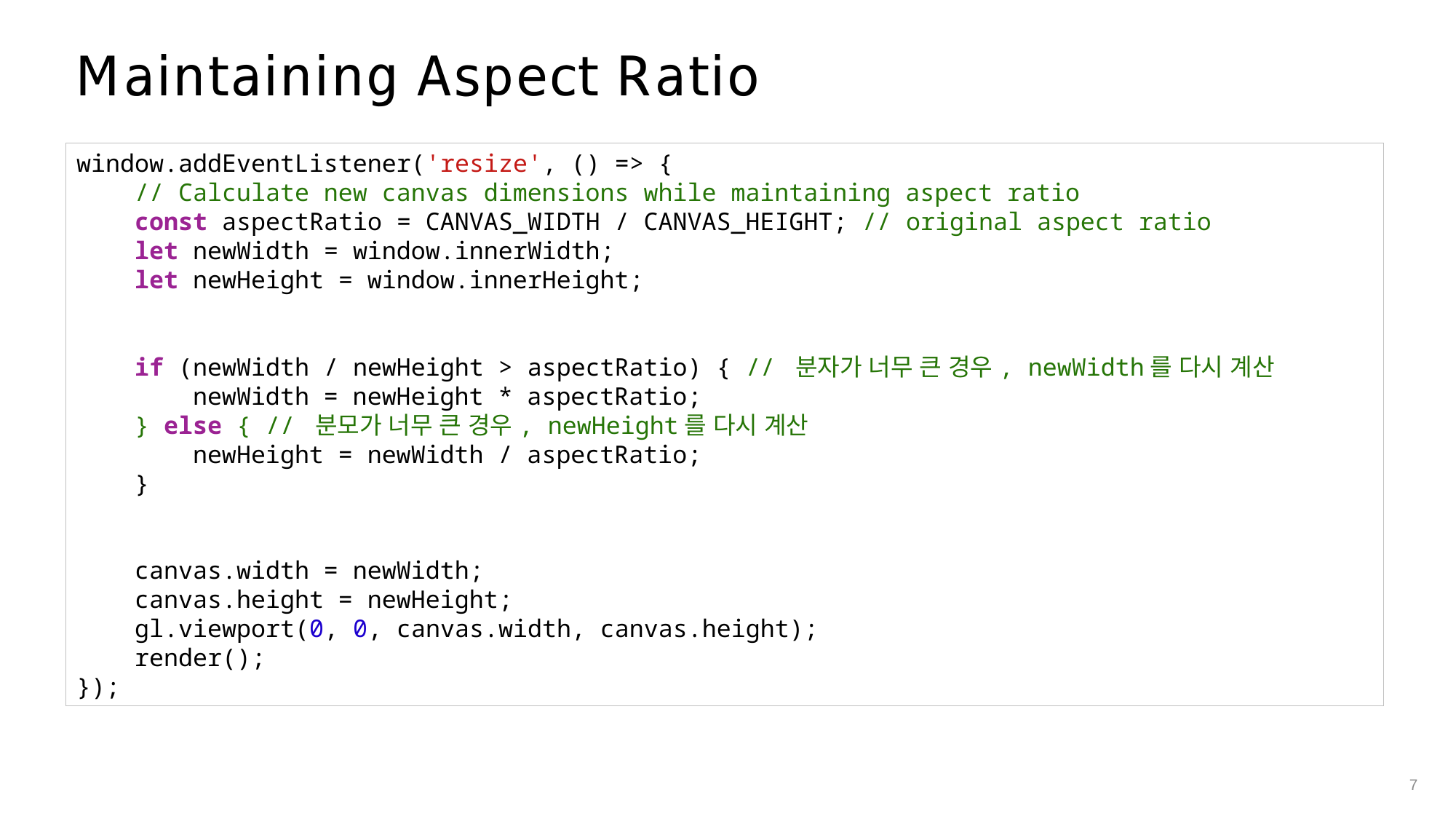

# Maintaining Aspect Ratio
window.addEventListener('resize', () => {
    // Calculate new canvas dimensions while maintaining aspect ratio
    const aspectRatio = CANVAS_WIDTH / CANVAS_HEIGHT; // original aspect ratio
    let newWidth = window.innerWidth;
    let newHeight = window.innerHeight;

    if (newWidth / newHeight > aspectRatio) { // 분자가 너무 큰 경우, newWidth를 다시 계산
        newWidth = newHeight * aspectRatio;
    } else { // 분모가 너무 큰 경우, newHeight를 다시 계산
        newHeight = newWidth / aspectRatio;
    }

    canvas.width = newWidth;
    canvas.height = newHeight;
    gl.viewport(0, 0, canvas.width, canvas.height);
    render();
});
7